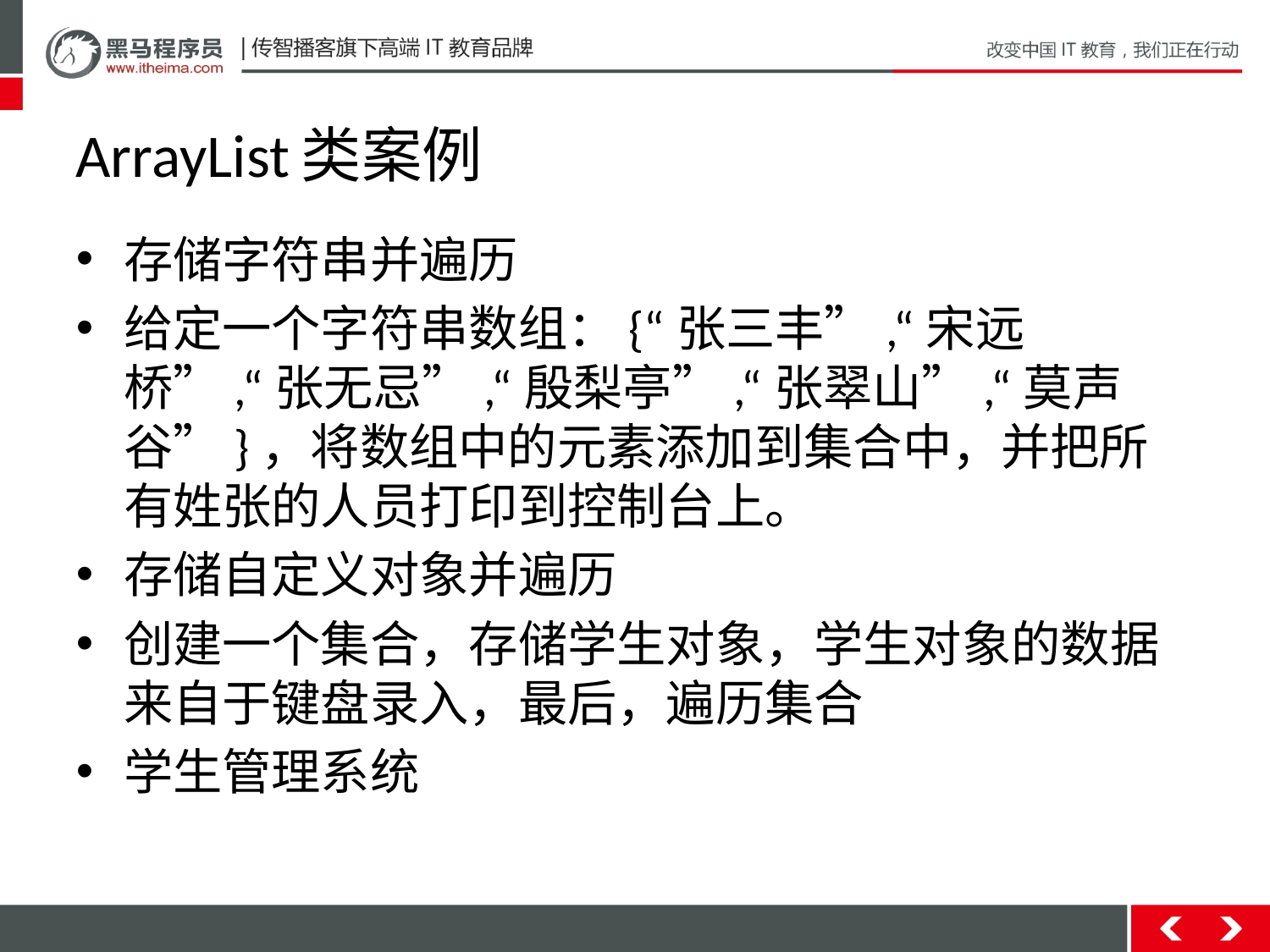

# ArrayList类案例
存储字符串并遍历
给定一个字符串数组：{“张三丰”,“宋远桥”,“张无忌”,“殷梨亭”,“张翠山”,“莫声谷”}，将数组中的元素添加到集合中，并把所有姓张的人员打印到控制台上。
存储自定义对象并遍历
创建一个集合，存储学生对象，学生对象的数据来自于键盘录入，最后，遍历集合
学生管理系统